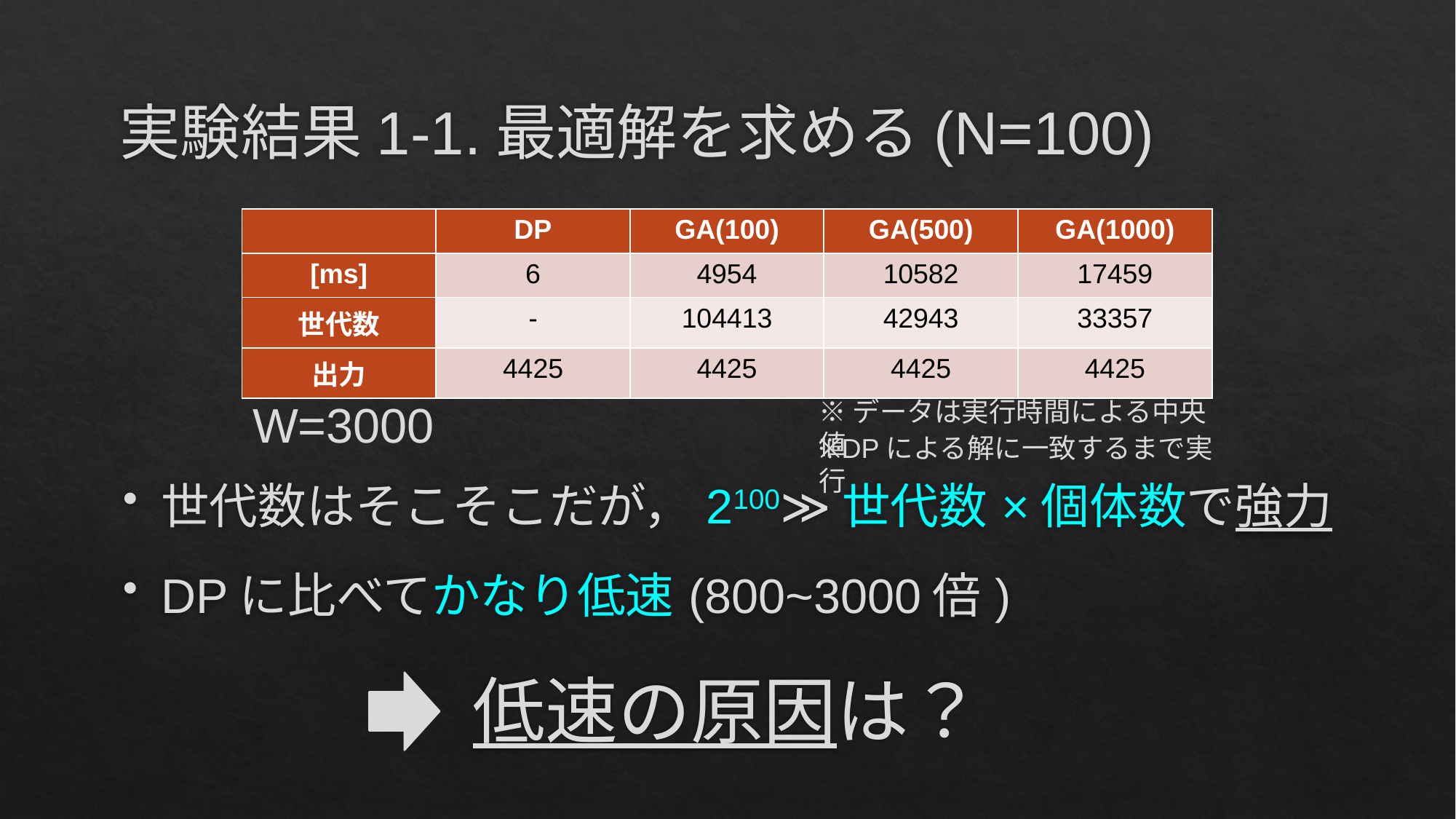

# 実験結果1-1.最適解を求める(N=100)
|  | DP | GA(100) | GA(500) | GA(1000) |
| --- | --- | --- | --- | --- |
| [ms] | 6 | 4954 | 10582 | 17459 |
| 世代数 | - | 104413 | 42943 | 33357 |
| 出力 | 4425 | 4425 | 4425 | 4425 |
W=3000
※データは実行時間による中央値
※DPによる解に一致するまで実行
世代数はそこそこだが，2100≫世代数×個体数で強力
DPに比べてかなり低速(800~3000倍)
低速の原因は？